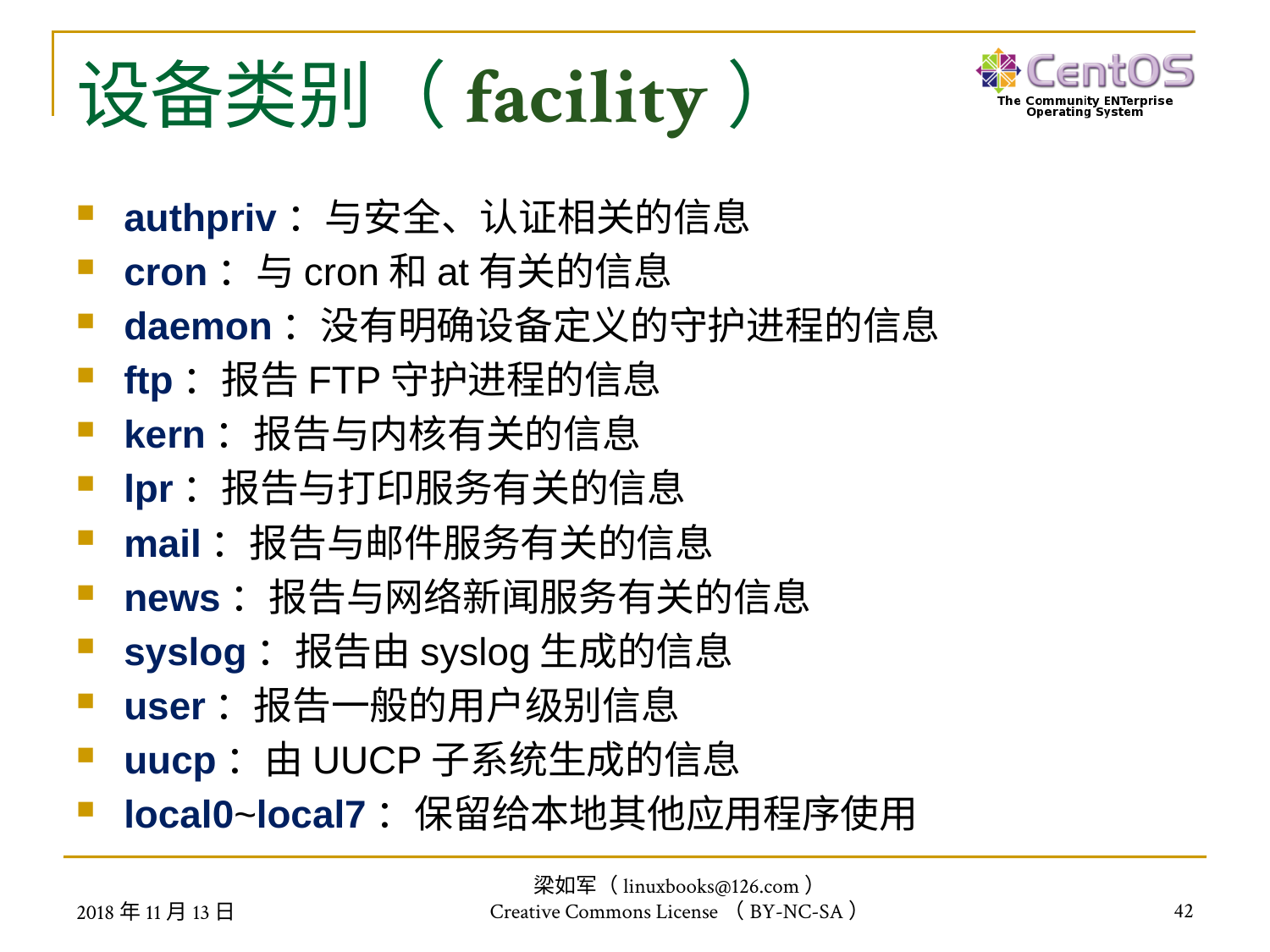

# 设备类别（facility）
authpriv：与安全、认证相关的信息
cron：与cron和at有关的信息
daemon：没有明确设备定义的守护进程的信息
ftp：报告FTP守护进程的信息
kern：报告与内核有关的信息
lpr：报告与打印服务有关的信息
mail：报告与邮件服务有关的信息
news：报告与网络新闻服务有关的信息
syslog：报告由syslog生成的信息
user：报告一般的用户级别信息
uucp：由UUCP子系统生成的信息
local0~local7：保留给本地其他应用程序使用
梁如军（linuxbooks@126.com）
Creative Commons License（BY-NC-SA）
2018年11月13日
42